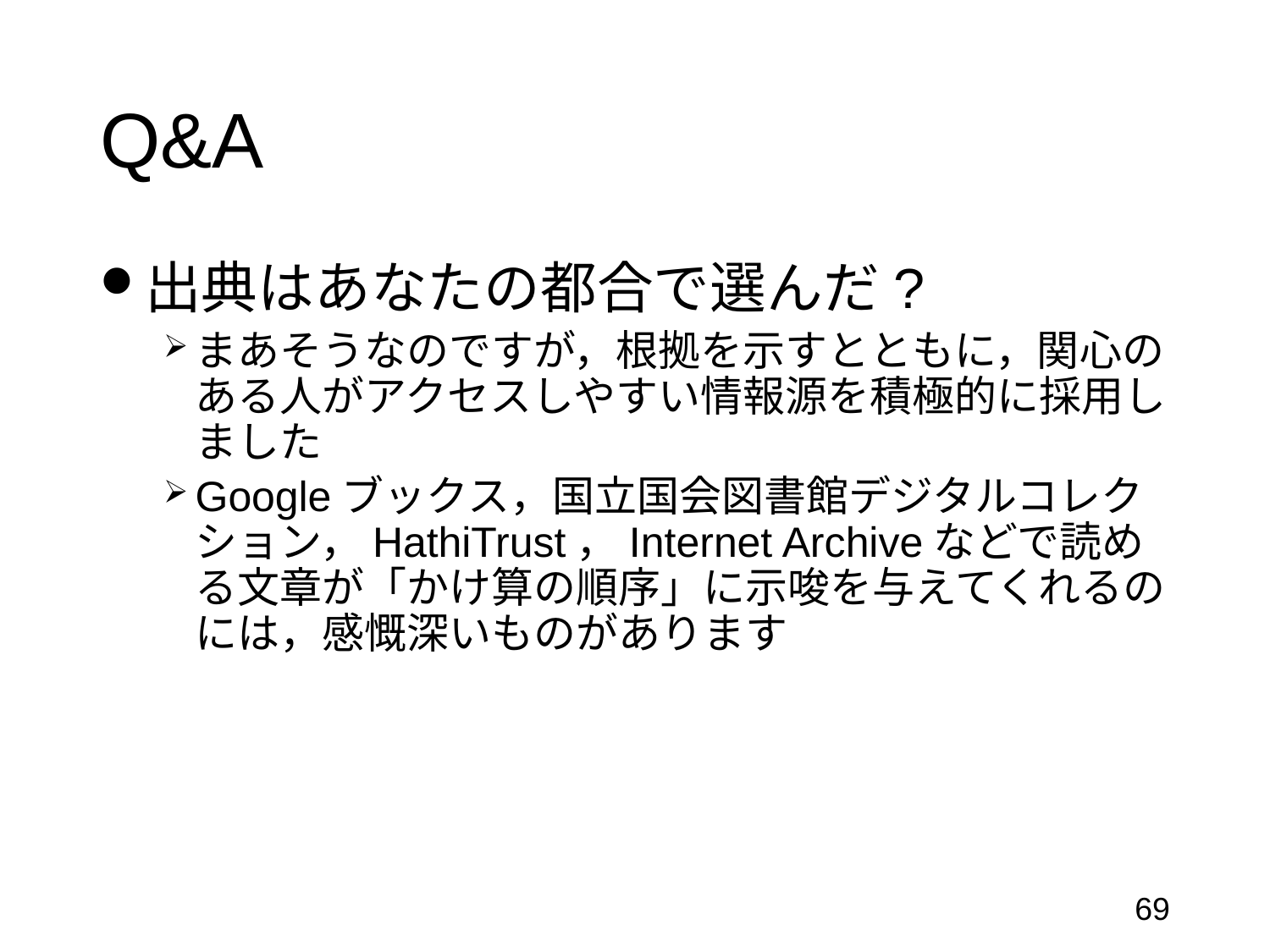

# Q&A
出典はあなたの都合で選んだ?
まあそうなのですが，根拠を示すとともに，関心のある人がアクセスしやすい情報源を積極的に採用しました
Googleブックス，国立国会図書館デジタルコレクション，HathiTrust，Internet Archiveなどで読める文章が「かけ算の順序」に示唆を与えてくれるのには，感慨深いものがあります
69